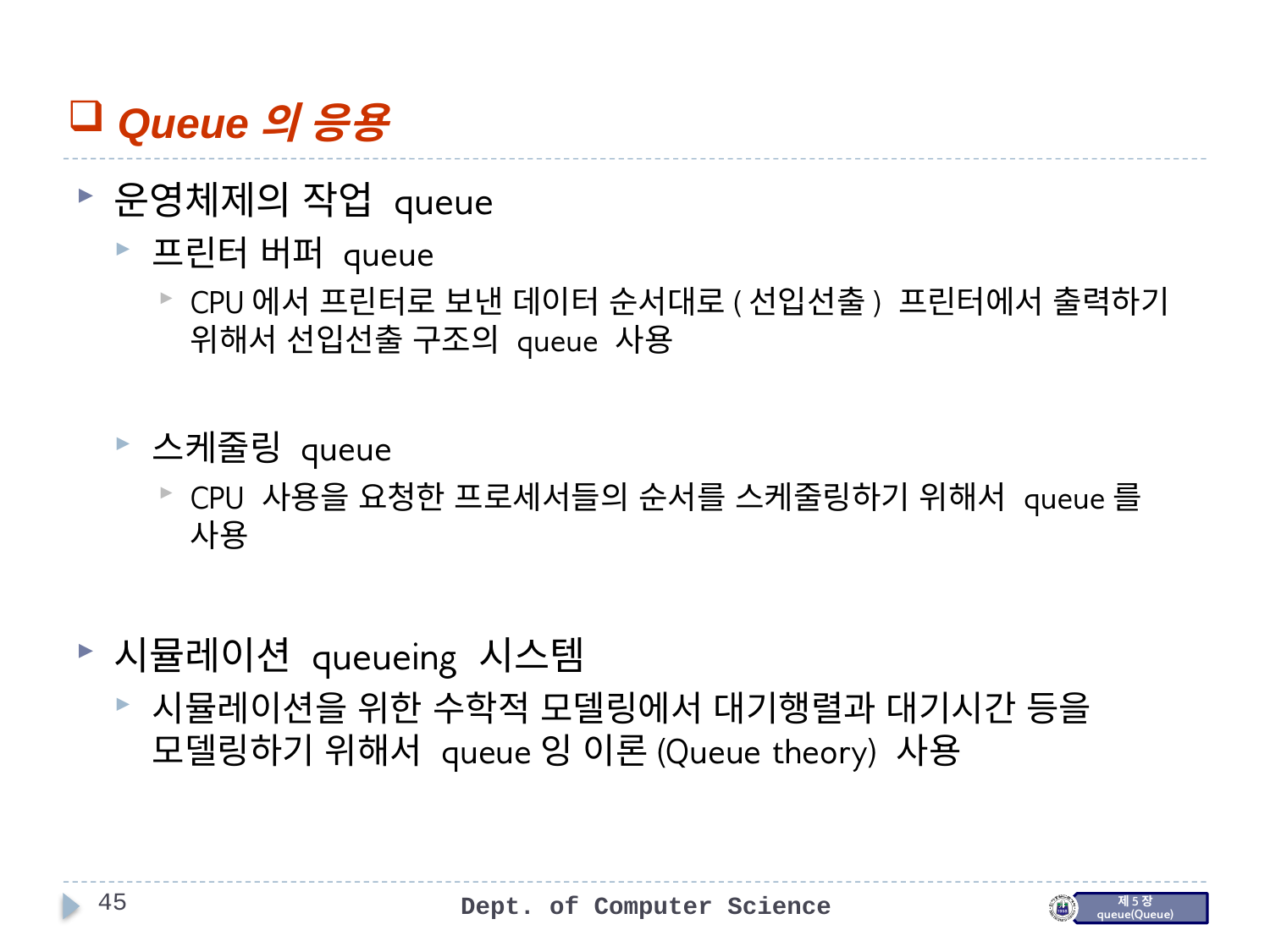

Queue의 응용
운영체제의 작업 queue
프린터 버퍼 queue
CPU에서 프린터로 보낸 데이터 순서대로(선입선출) 프린터에서 출력하기 위해서 선입선출 구조의 queue 사용

스케줄링 queue
CPU 사용을 요청한 프로세서들의 순서를 스케줄링하기 위해서 queue를 사용

시뮬레이션 queueing 시스템
시뮬레이션을 위한 수학적 모델링에서 대기행렬과 대기시간 등을 모델링하기 위해서 queue잉 이론(Queue theory) 사용

45
Dept. of Computer Science